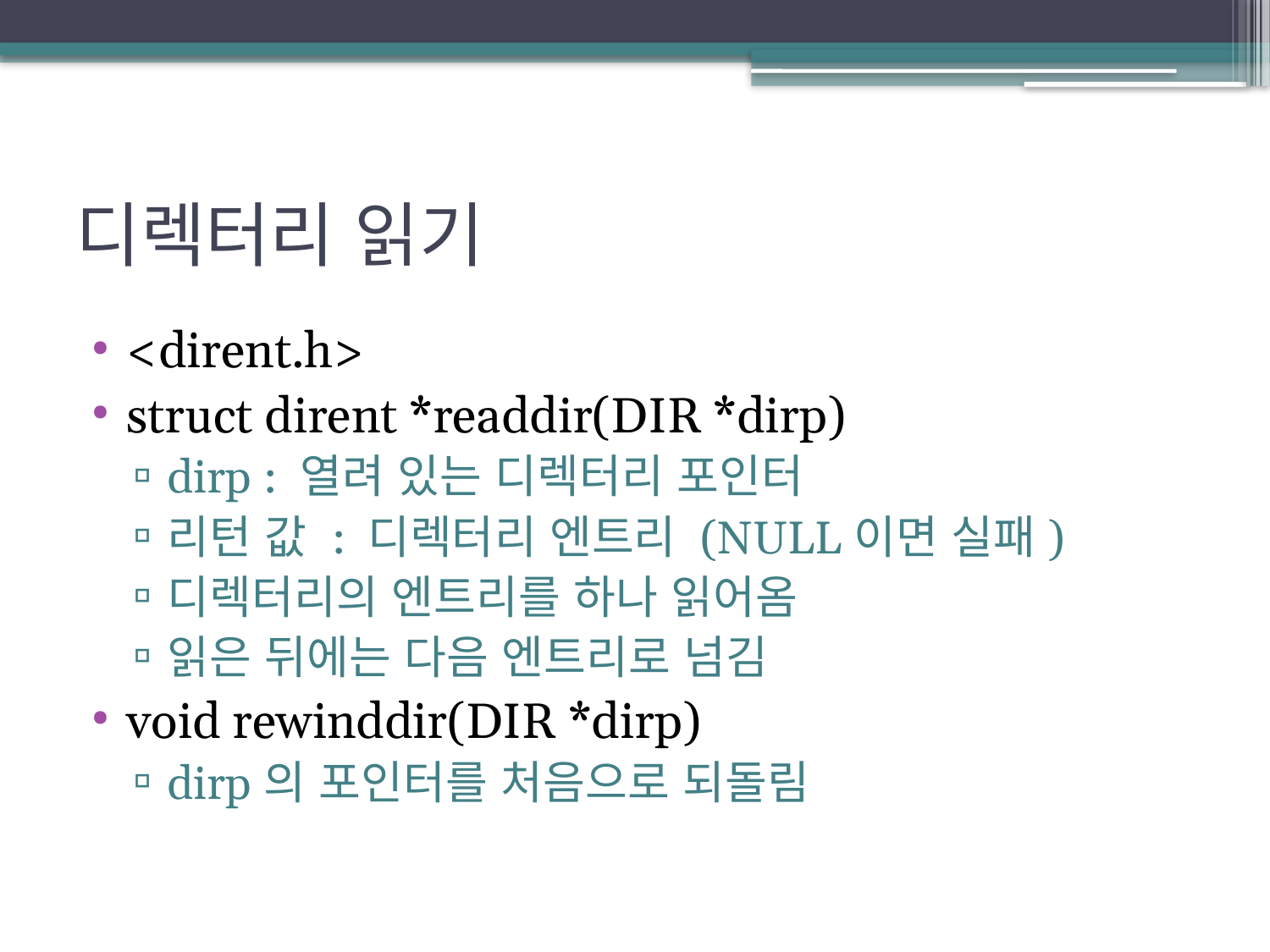

# 디렉터리 읽기
<dirent.h>
struct dirent *readdir(DIR *dirp)
dirp : 열려 있는 디렉터리 포인터
리턴 값 : 디렉터리 엔트리 (NULL이면 실패)
디렉터리의 엔트리를 하나 읽어옴
읽은 뒤에는 다음 엔트리로 넘김
void rewinddir(DIR *dirp)
dirp의 포인터를 처음으로 되돌림